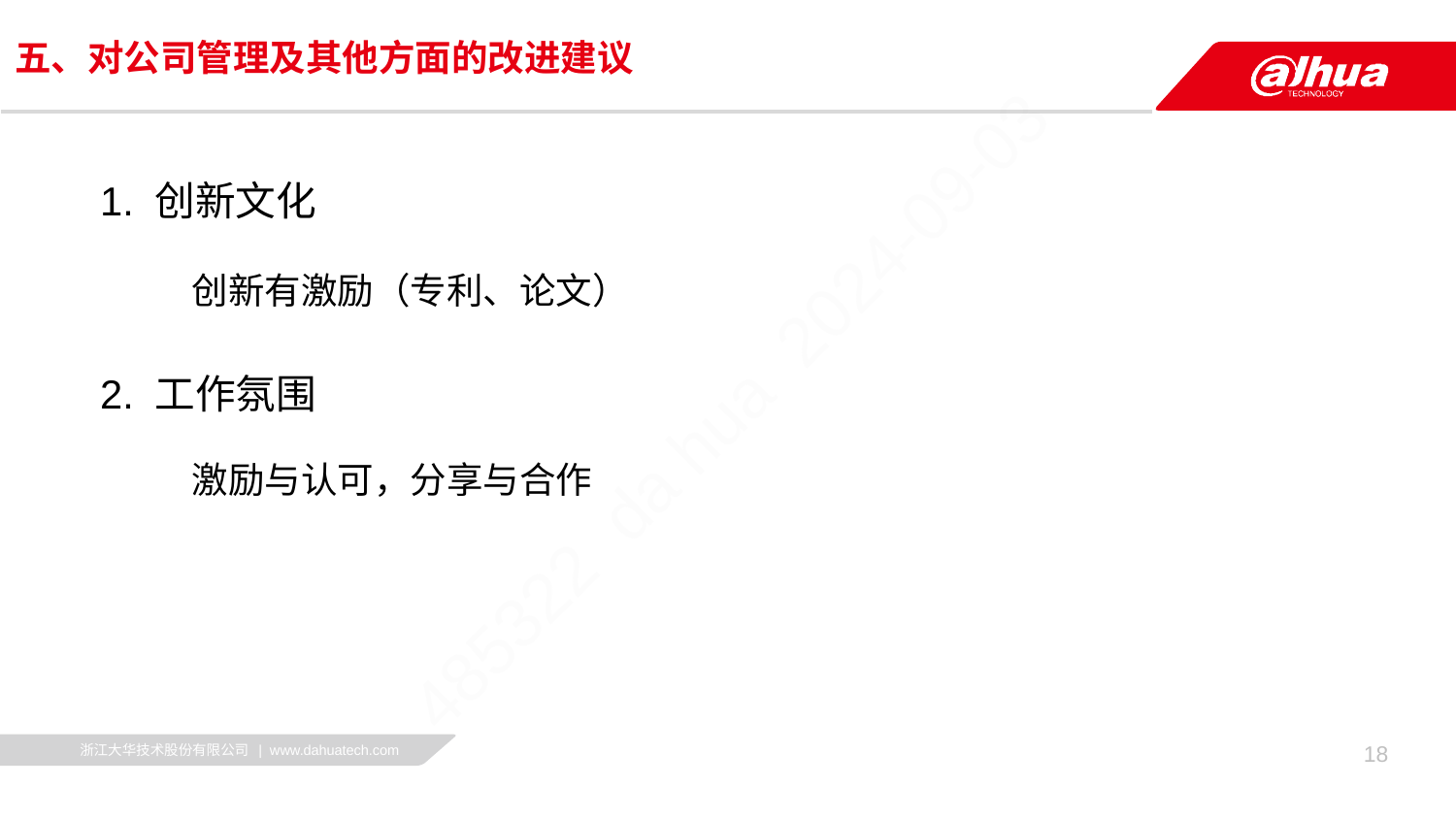

# 五、对公司管理及其他方面的改进建议
1. 创新文化
创新有激励（专利、论文）
2. 工作氛围
激励与认可，分享与合作